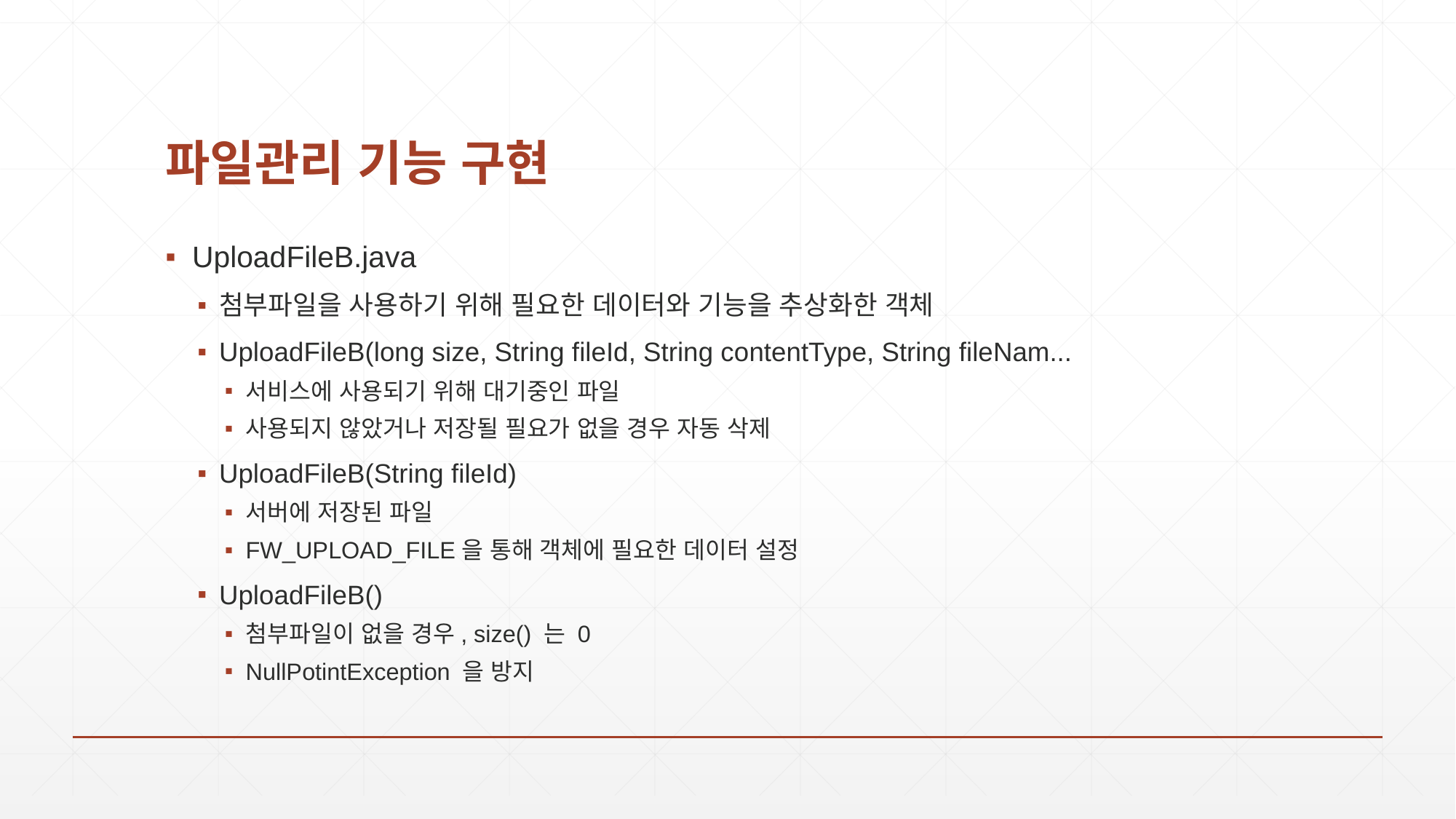

# 파일관리 기능 구현
UploadFileB.java
첨부파일을 사용하기 위해 필요한 데이터와 기능을 추상화한 객체
UploadFileB(long size, String fileId, String contentType, String fileNam...
서비스에 사용되기 위해 대기중인 파일
사용되지 않았거나 저장될 필요가 없을 경우 자동 삭제
UploadFileB(String fileId)
서버에 저장된 파일
FW_UPLOAD_FILE을 통해 객체에 필요한 데이터 설정
UploadFileB()
첨부파일이 없을 경우, size() 는 0
NullPotintException 을 방지